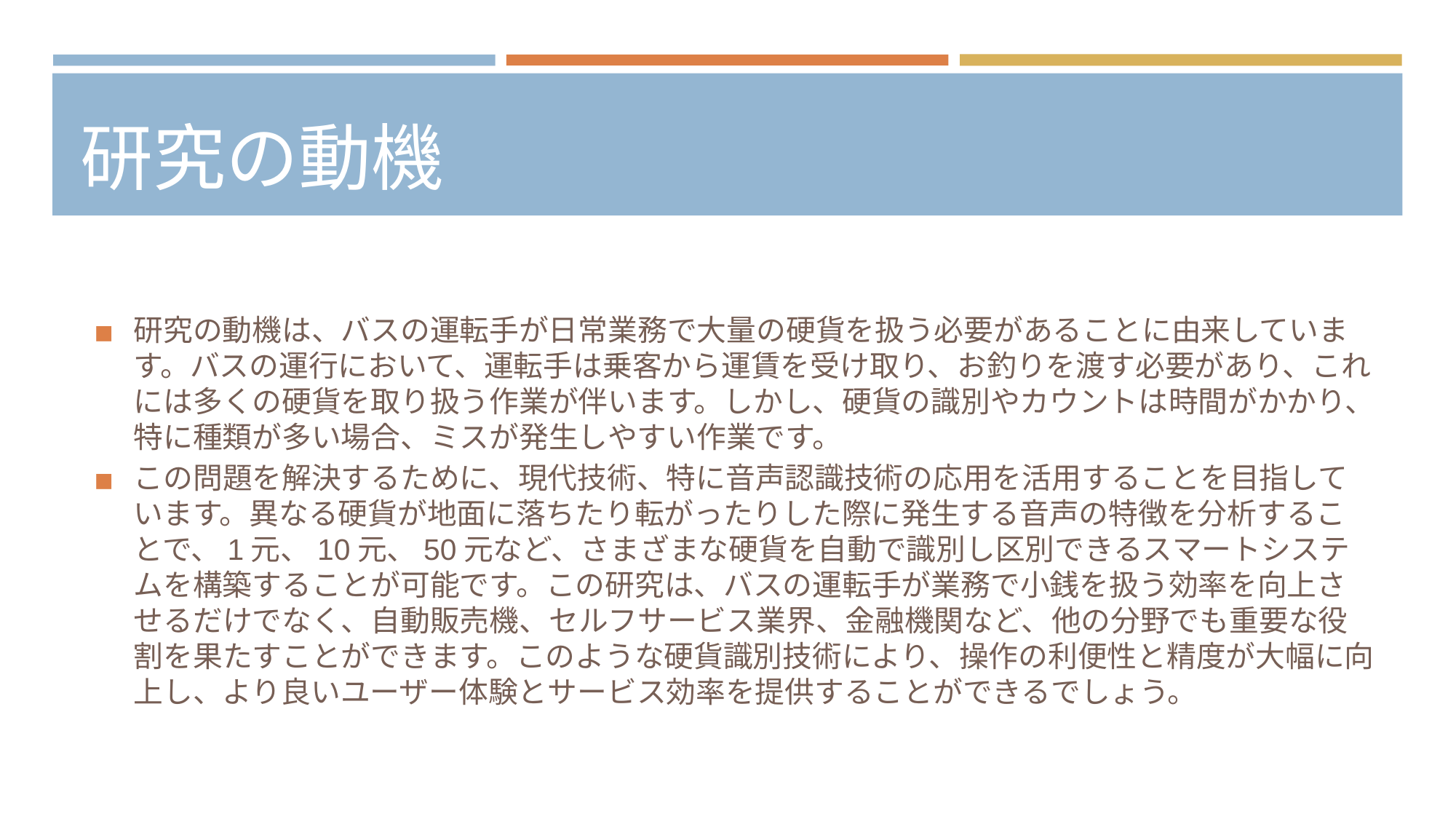

# 研究の動機

研究の動機は、バスの運転手が日常業務で大量の硬貨を扱う必要があることに由来しています。バスの運行において、運転手は乗客から運賃を受け取り、お釣りを渡す必要があり、これには多くの硬貨を取り扱う作業が伴います。しかし、硬貨の識別やカウントは時間がかかり、特に種類が多い場合、ミスが発生しやすい作業です。
この問題を解決するために、現代技術、特に音声認識技術の応用を活用することを目指しています。異なる硬貨が地面に落ちたり転がったりした際に発生する音声の特徴を分析することで、1元、10元、50元など、さまざまな硬貨を自動で識別し区別できるスマートシステムを構築することが可能です。この研究は、バスの運転手が業務で小銭を扱う効率を向上させるだけでなく、自動販売機、セルフサービス業界、金融機関など、他の分野でも重要な役割を果たすことができます。このような硬貨識別技術により、操作の利便性と精度が大幅に向上し、より良いユーザー体験とサービス効率を提供することができるでしょう。